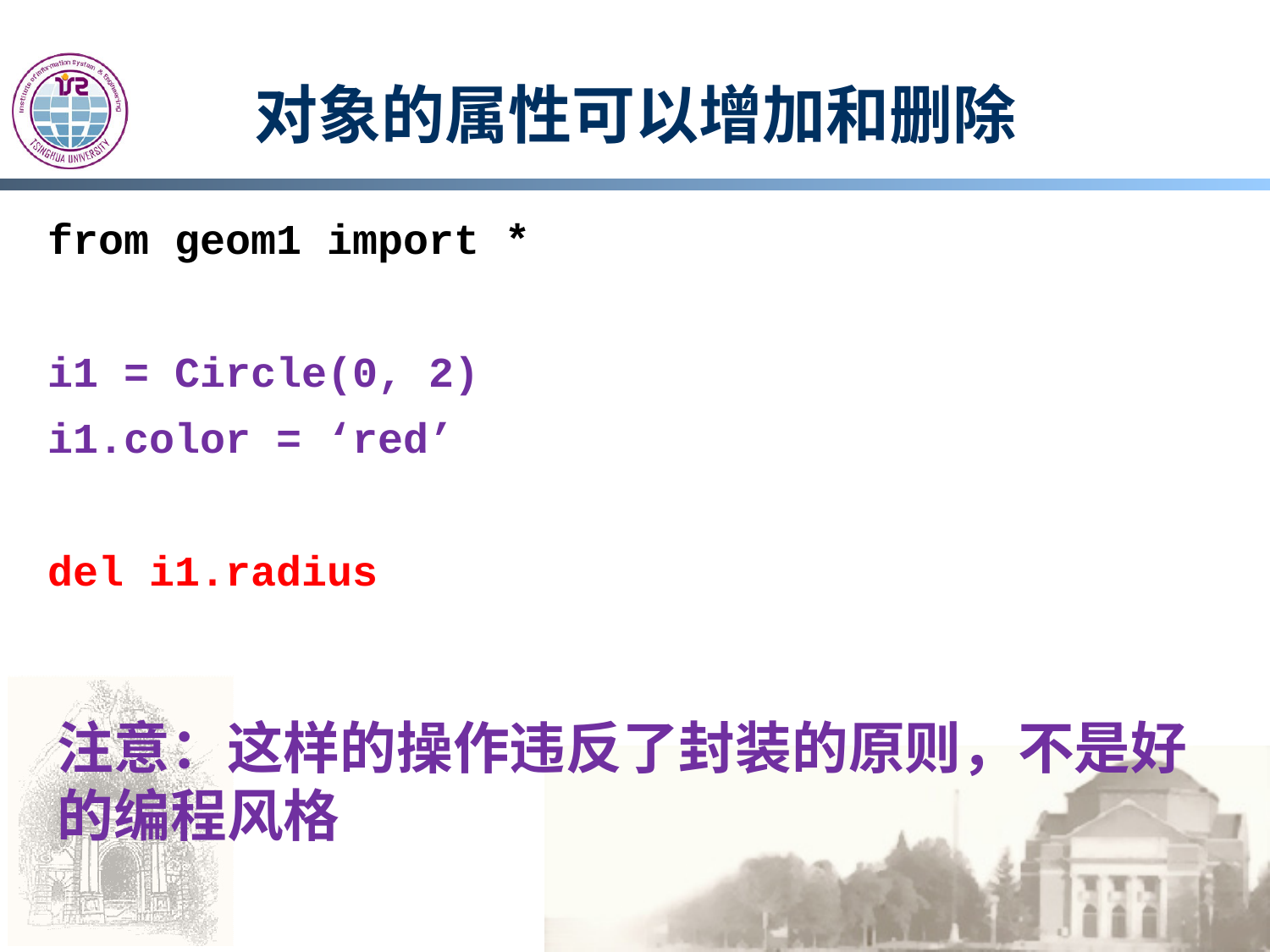

# 对象的属性可以增加和删除
from geom1 import *

i1 = Circle(0, 2)
i1.color = ‘red’

del i1.radius
注意：这样的操作违反了封装的原则，不是好的编程风格